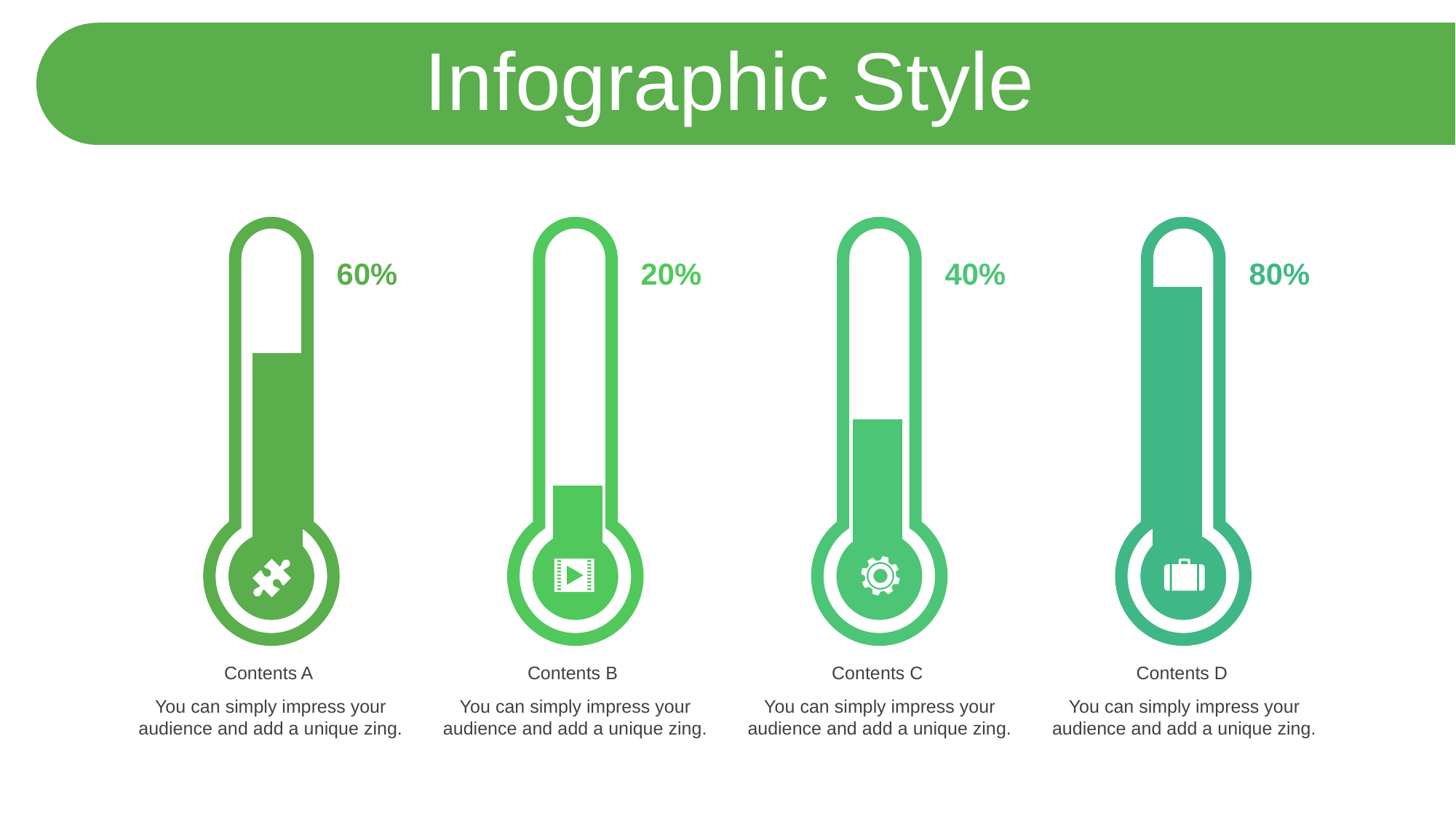

Infographic Style

### Chart

| Category | 계열 1 |
|---|---|
| 항목 1 | 60.0 |
| 항목 2 | 20.0 |
| 항목 3 | 40.0 |
| 항목 4 | 80.0 |
60%
20%
40%
80%

Contents A
You can simply impress your audience and add a unique zing.
Contents B
You can simply impress your audience and add a unique zing.
Contents C
You can simply impress your audience and add a unique zing.
Contents D
You can simply impress your audience and add a unique zing.